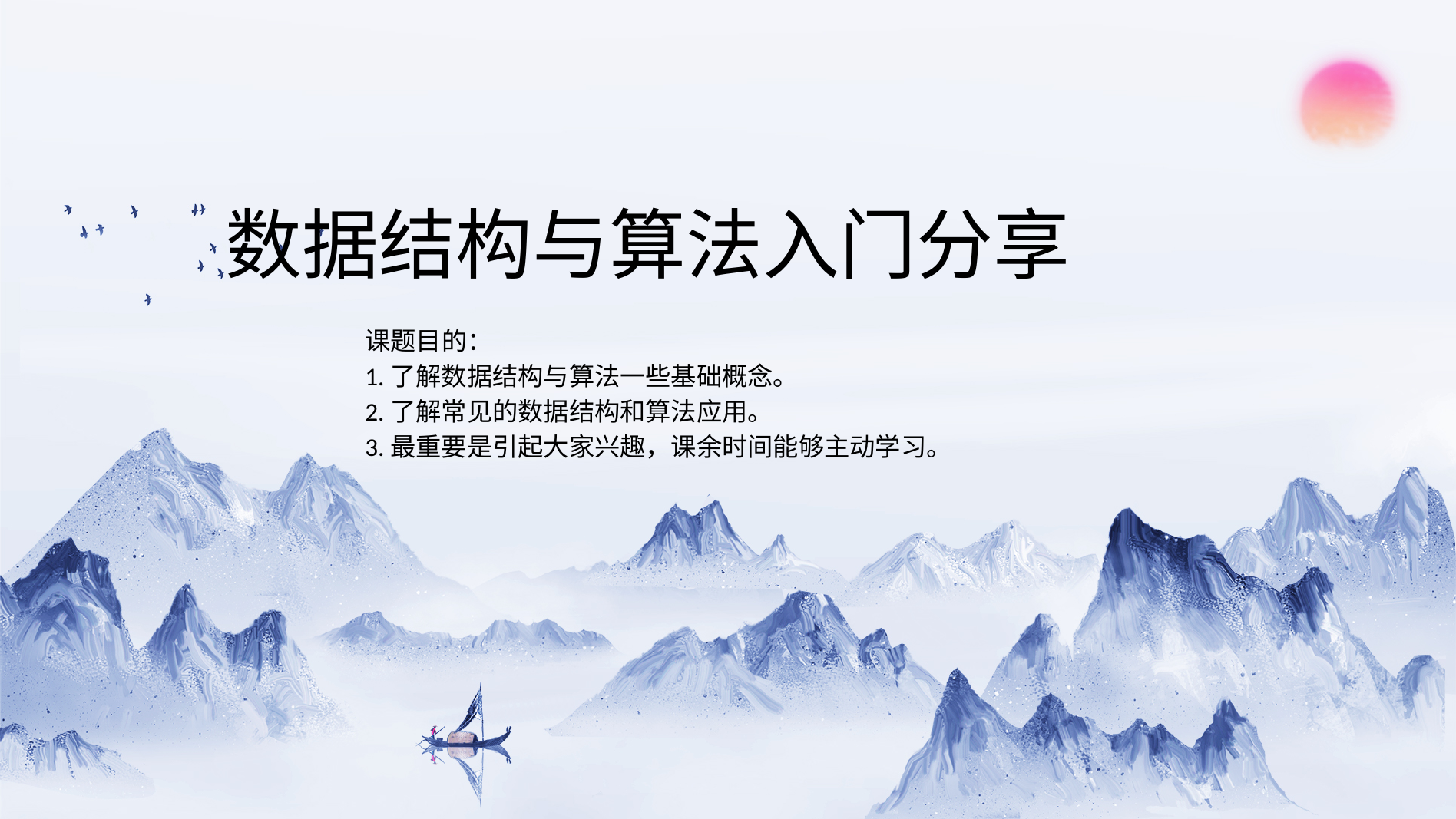

数据结构与算法入门分享
课题目的：
1.了解数据结构与算法一些基础概念。
2.了解常见的数据结构和算法应用。
3.最重要是引起大家兴趣，课余时间能够主动学习。